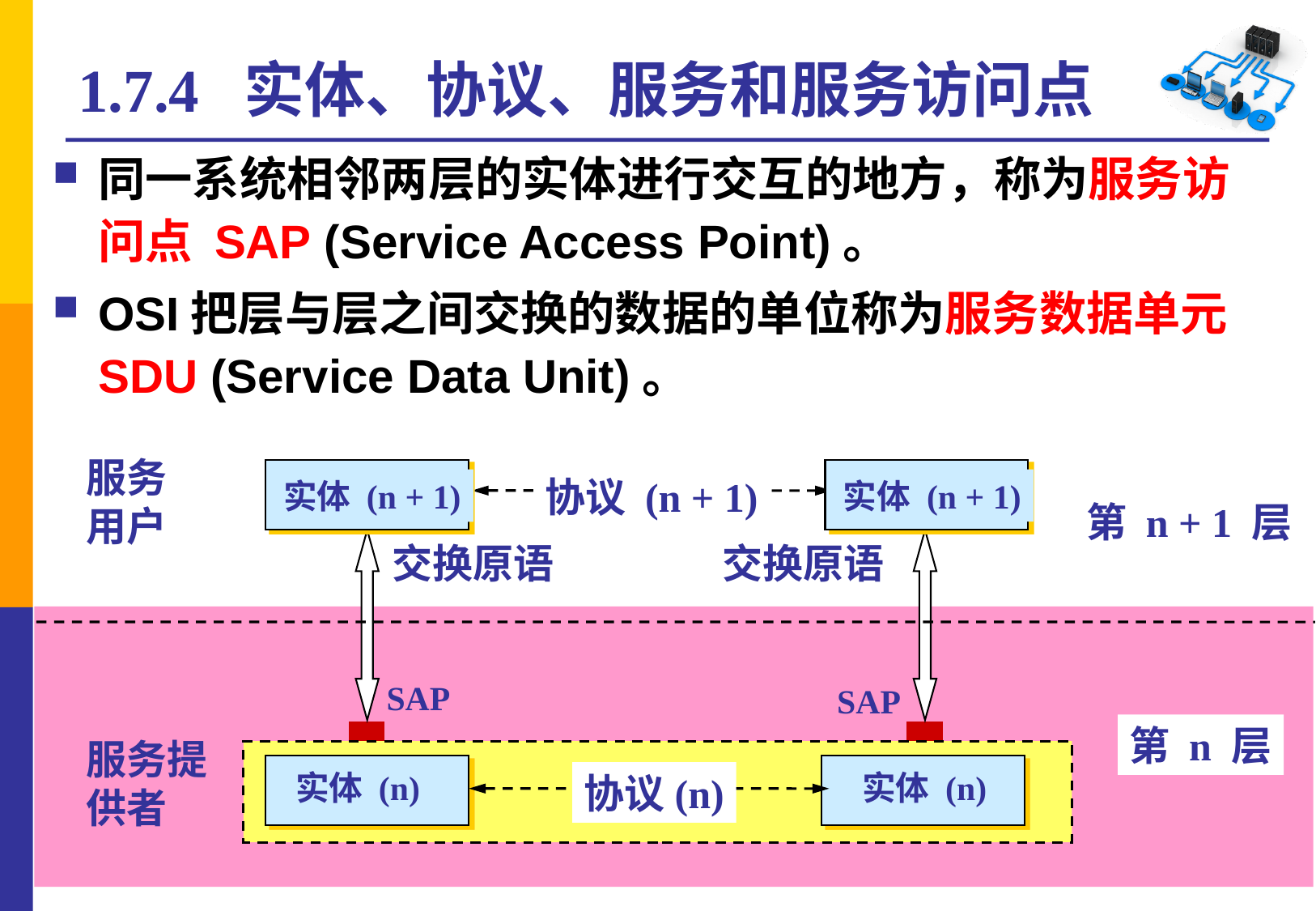

# 1.7.4  实体、协议、服务和服务访问点
同一系统相邻两层的实体进行交互的地方，称为服务访问点 SAP (Service Access Point)。
OSI把层与层之间交换的数据的单位称为服务数据单元 SDU (Service Data Unit)。

服务用户

协议 (n + 1)
实体 (n + 1)
实体 (n + 1)

第 n + 1 层

SAP
SAP

交换原语
交换原语

第 n 层
服务提供者

实体 (n)
实体 (n)
协议(n)